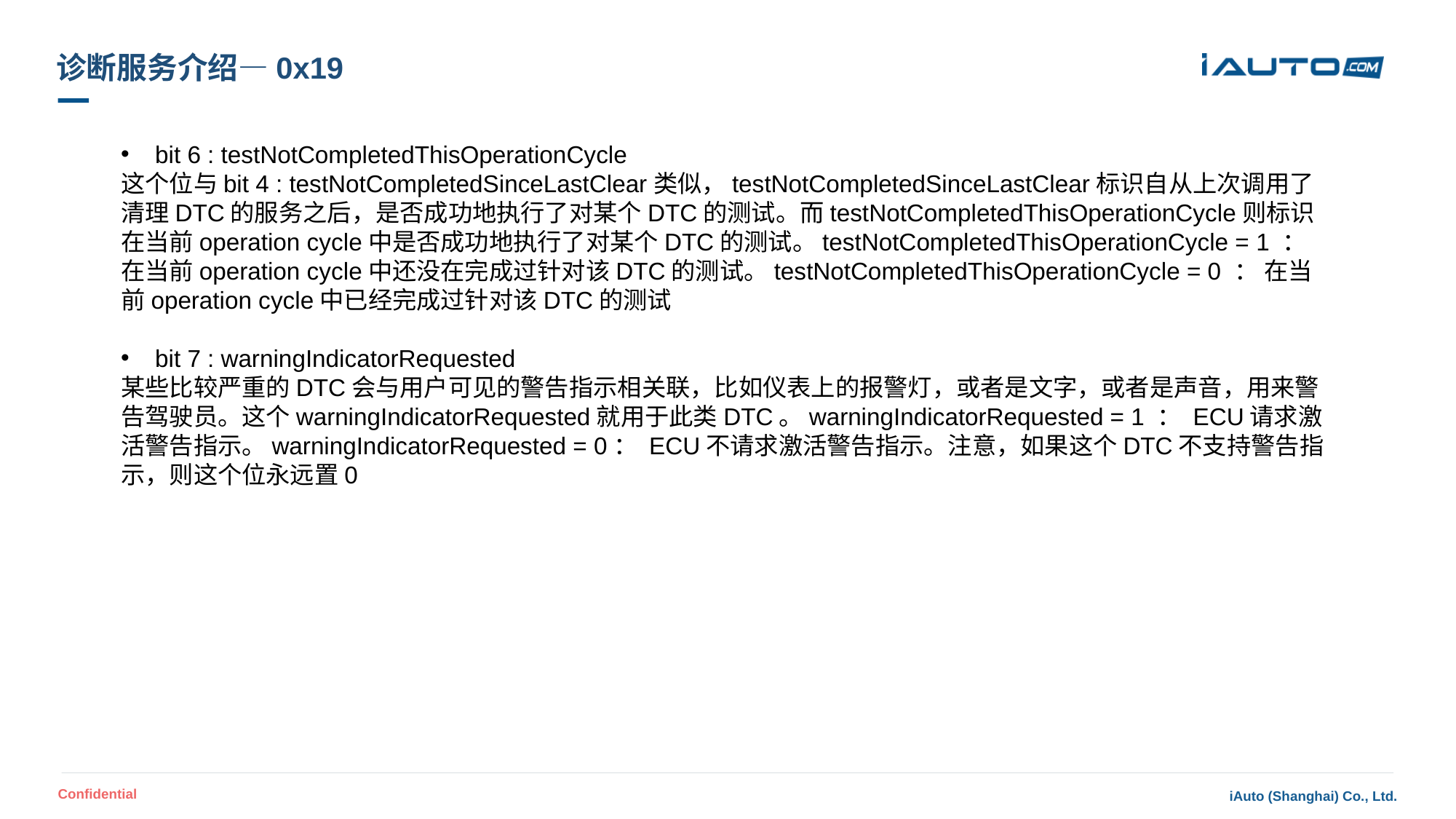

# 诊断服务介绍—0x19
bit 6 : testNotCompletedThisOperationCycle
这个位与bit 4 : testNotCompletedSinceLastClear类似，testNotCompletedSinceLastClear标识自从上次调用了清理DTC的服务之后，是否成功地执行了对某个DTC的测试。而testNotCompletedThisOperationCycle则标识在当前operation cycle中是否成功地执行了对某个DTC的测试。testNotCompletedThisOperationCycle = 1 ： 在当前operation cycle中还没在完成过针对该DTC的测试。testNotCompletedThisOperationCycle = 0 ： 在当前operation cycle中已经完成过针对该DTC的测试

bit 7 : warningIndicatorRequested
某些比较严重的DTC会与用户可见的警告指示相关联，比如仪表上的报警灯，或者是文字，或者是声音，用来警告驾驶员。这个warningIndicatorRequested就用于此类DTC。warningIndicatorRequested = 1 ： ECU请求激活警告指示。warningIndicatorRequested = 0： ECU不请求激活警告指示。注意，如果这个DTC不支持警告指示，则这个位永远置0